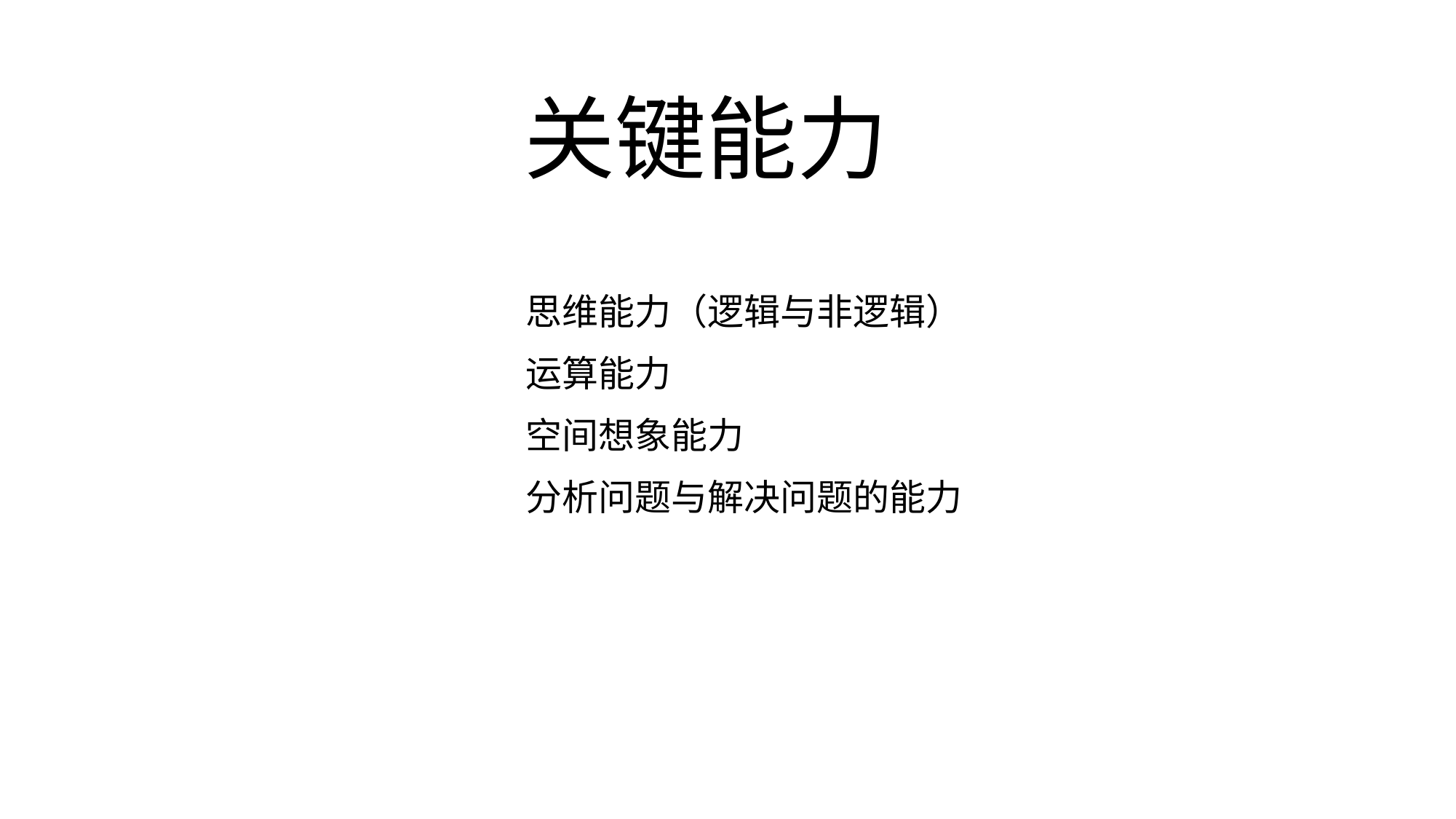

# 关键能力
思维能力（逻辑与非逻辑）
运算能力
空间想象能力
分析问题与解决问题的能力